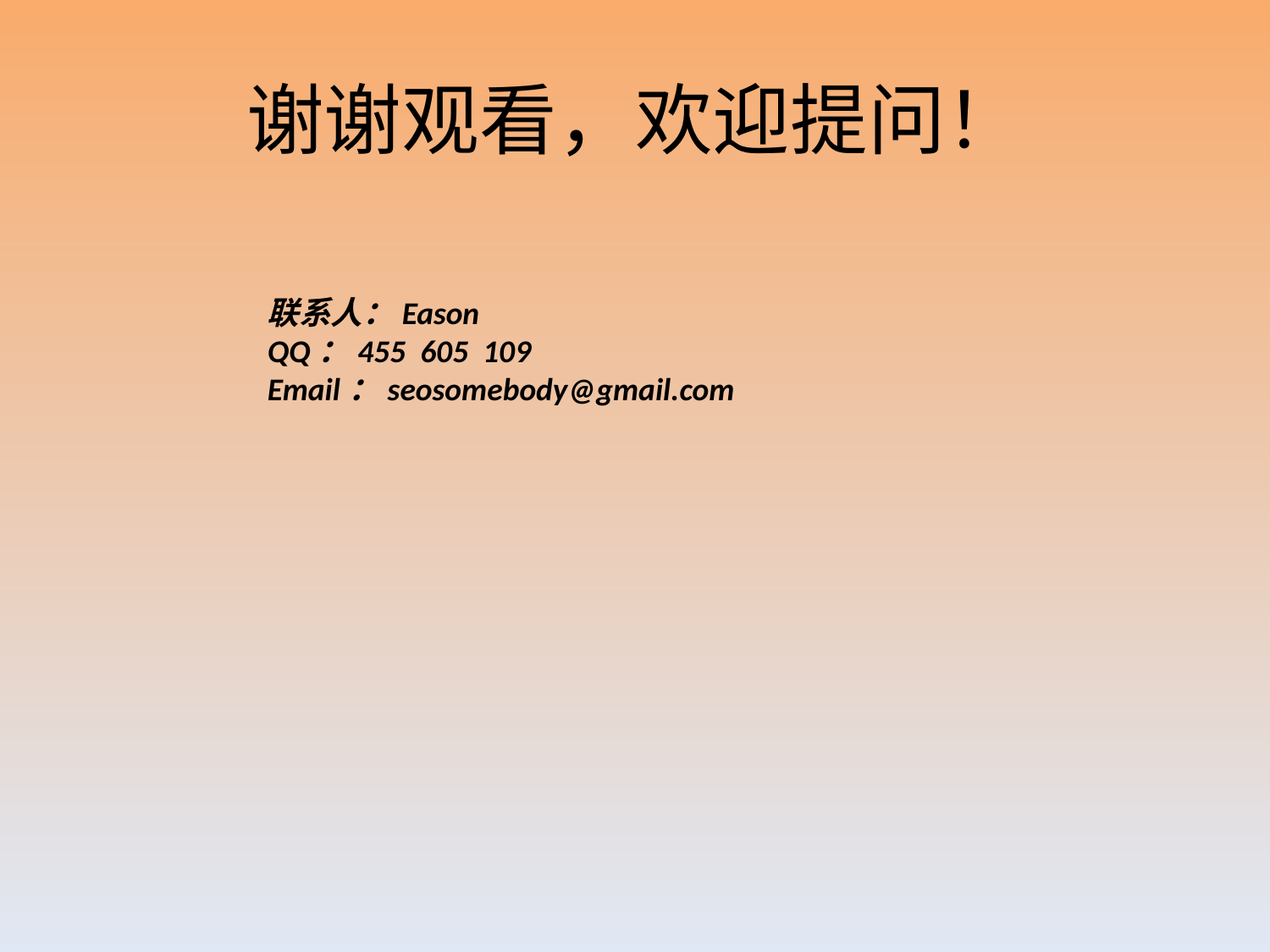

# 谢谢观看，欢迎提问！
联系人：Eason
QQ：455  605  109
Email：seosomebody@gmail.com